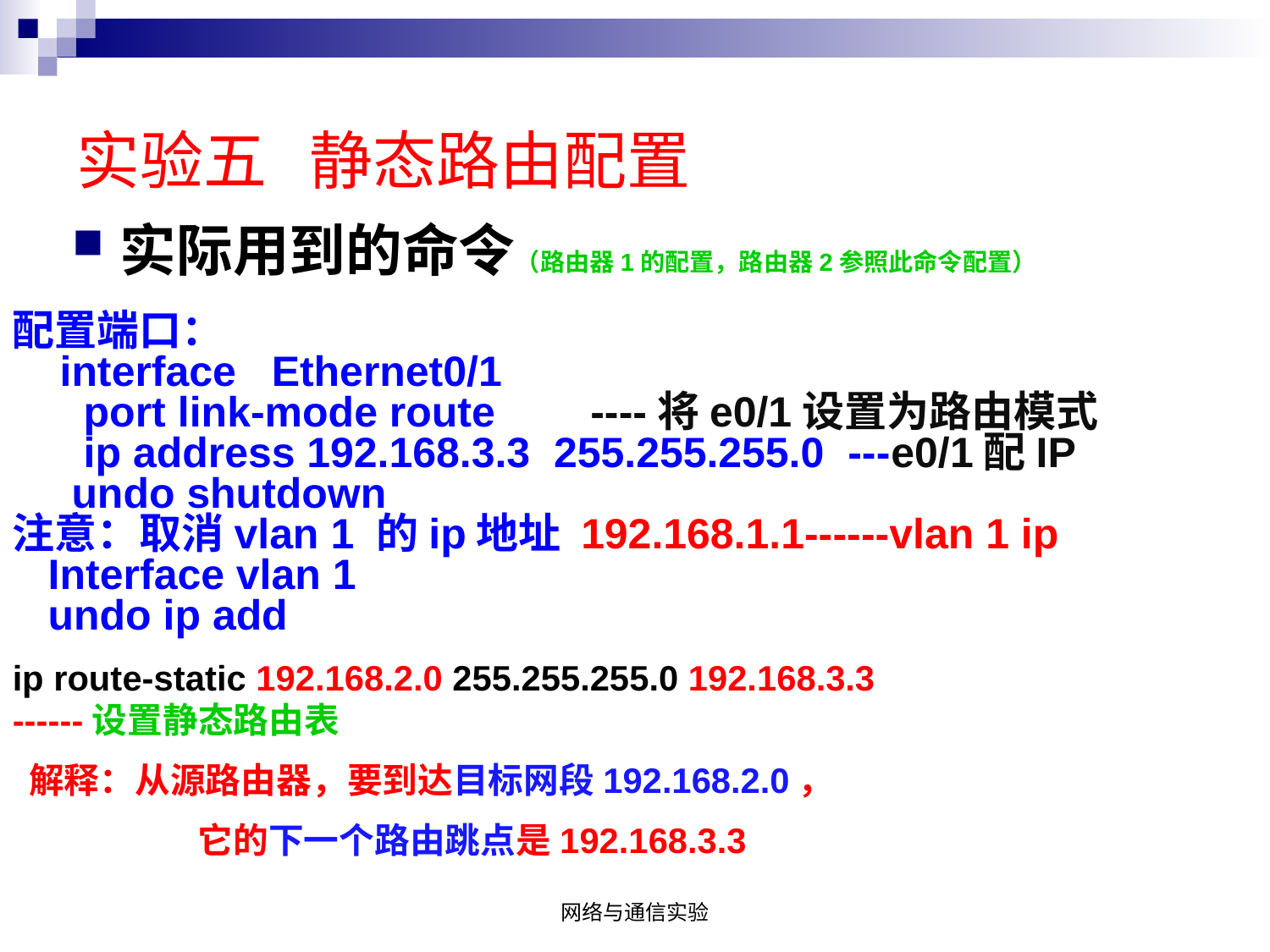

# 实验五   静态路由配置
实际用到的命令（路由器1的配置，路由器2参照此命令配置）
配置端口：
    interface   Ethernet0/1
      port link-mode route        ----将e0/1设置为路由模式
      ip address 192.168.3.3  255.255.255.0  ---e0/1配IP
     undo shutdown
注意：取消vlan 1 的ip地址 192.168.1.1------vlan 1 ip
   Interface vlan 1
   undo ip add
ip route-static 192.168.2.0 255.255.255.0 192.168.3.3                                  ------设置静态路由表
 解释：从源路由器，要到达目标网段192.168.2.0，
                      它的下一个路由跳点是192.168.3.3

网络与通信实验